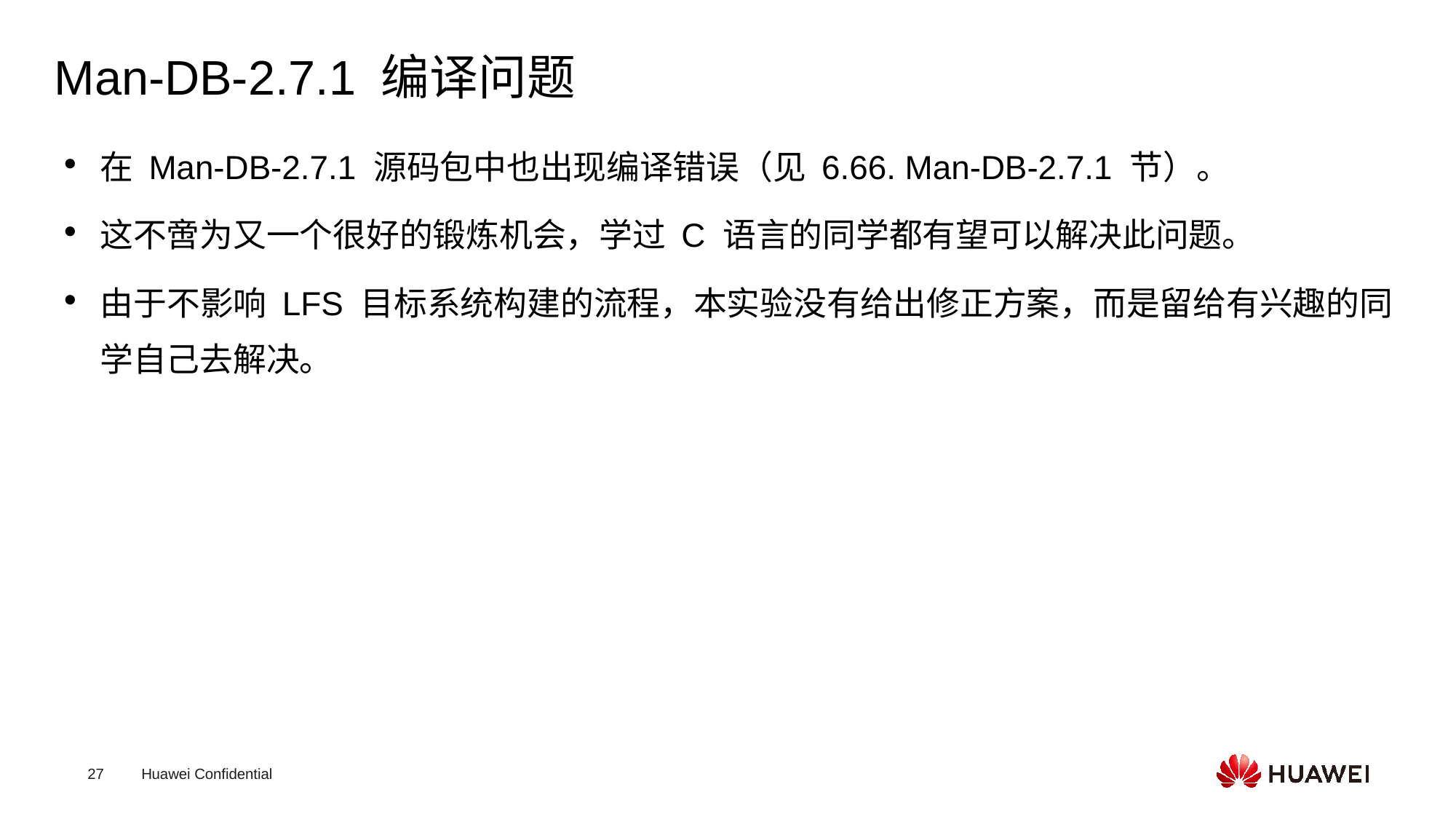

# Man-DB-2.7.1 编译问题
在 Man-DB-2.7.1 源码包中也出现编译错误（见 6.66. Man-DB-2.7.1 节）。
这不啻为又一个很好的锻炼机会，学过 C 语言的同学都有望可以解决此问题。
由于不影响 LFS 目标系统构建的流程，本实验没有给出修正方案，而是留给有兴趣的同学自己去解决。